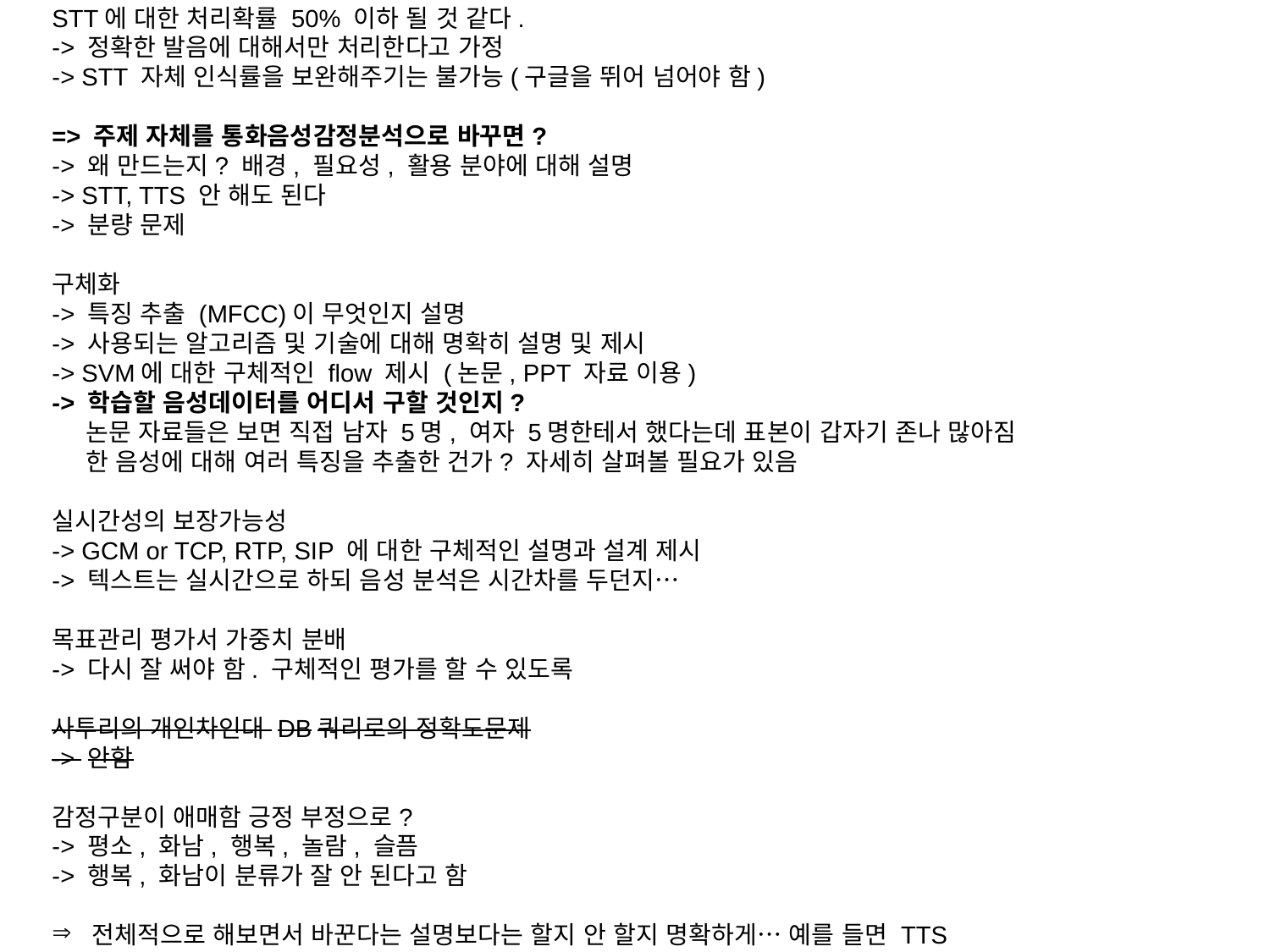

STT에 대한 처리확률 50% 이하 될 것 같다.
-> 정확한 발음에 대해서만 처리한다고 가정
-> STT 자체 인식률을 보완해주기는 불가능(구글을 뛰어 넘어야 함)

=> 주제 자체를 통화음성감정분석으로 바꾸면?
-> 왜 만드는지? 배경, 필요성, 활용 분야에 대해 설명
-> STT, TTS 안 해도 된다
-> 분량 문제

구체화
-> 특징 추출 (MFCC)이 무엇인지 설명
-> 사용되는 알고리즘 및 기술에 대해 명확히 설명 및 제시
-> SVM에 대한 구체적인 flow 제시 (논문, PPT 자료 이용)
-> 학습할 음성데이터를 어디서 구할 것인지?
    논문 자료들은 보면 직접 남자 5명, 여자 5명한테서 했다는데 표본이 갑자기 존나 많아짐
    한 음성에 대해 여러 특징을 추출한 건가? 자세히 살펴볼 필요가 있음

실시간성의 보장가능성
-> GCM or TCP, RTP, SIP 에 대한 구체적인 설명과 설계 제시
-> 텍스트는 실시간으로 하되 음성 분석은 시간차를 두던지…

목표관리 평가서 가중치 분배
-> 다시 잘 써야 함. 구체적인 평가를 할 수 있도록

사투리의 개인차인대 DB쿼리로의 정확도문제
-> 안함

감정구분이 애매함 긍정 부정으로?
-> 평소, 화남, 행복, 놀람, 슬픔
-> 행복, 화남이 분류가 잘 안 된다고 함

전체적으로 해보면서 바꾼다는 설명보다는 할지 안 할지 명확하게… 예를 들면 TTS

2